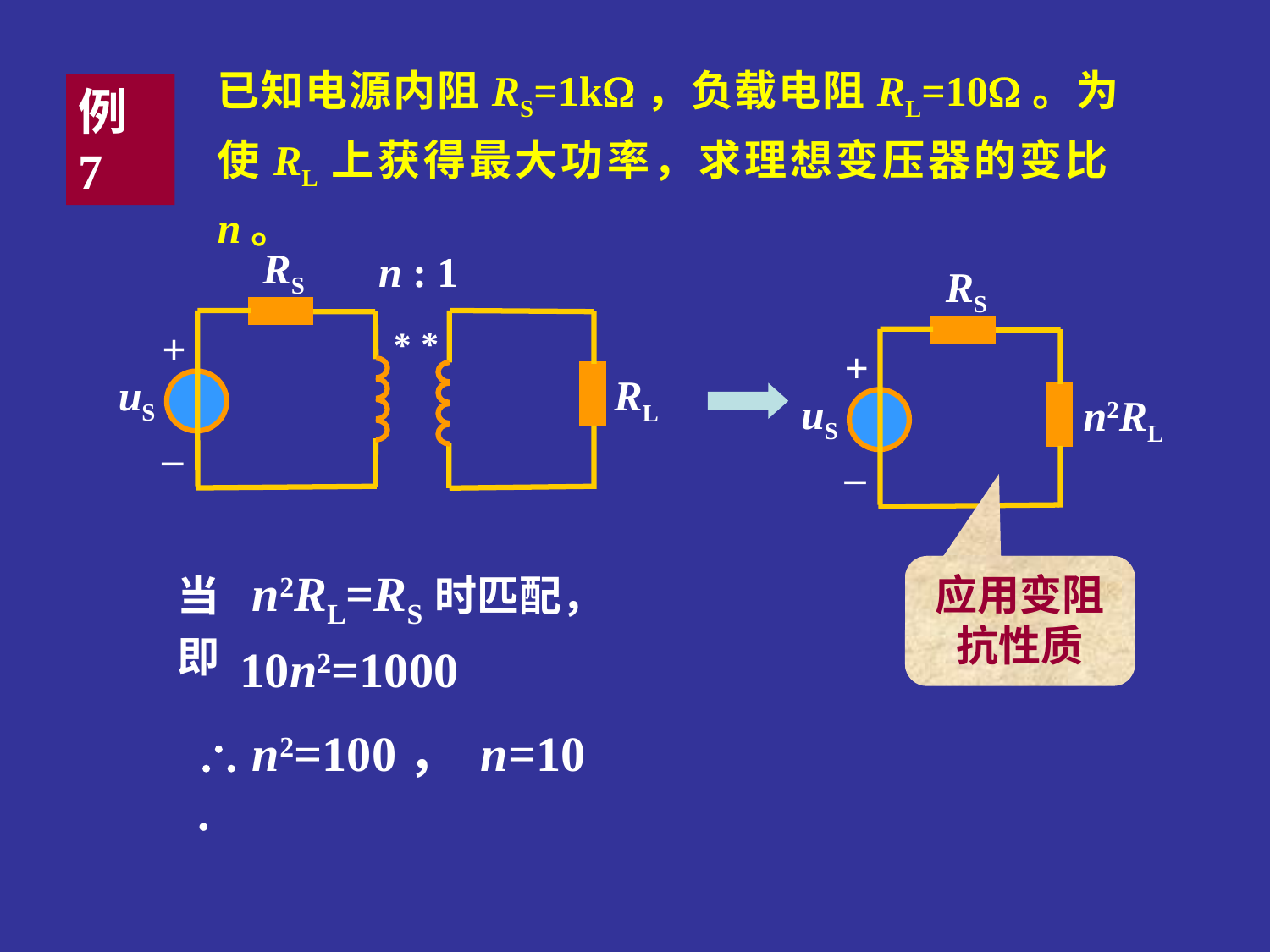

已知电源内阻RS=1kΩ，负载电阻RL=10Ω。为使RL上获得最大功率，求理想变压器的变比n。
例7
RS
n : 1

*
+
*
uS
RL

–

RS

+
uS
n2RL

–

当  n2RL=RS时匹配，即
应用变阻抗性质
10n2=1000
∴ n2=100， n=10 .